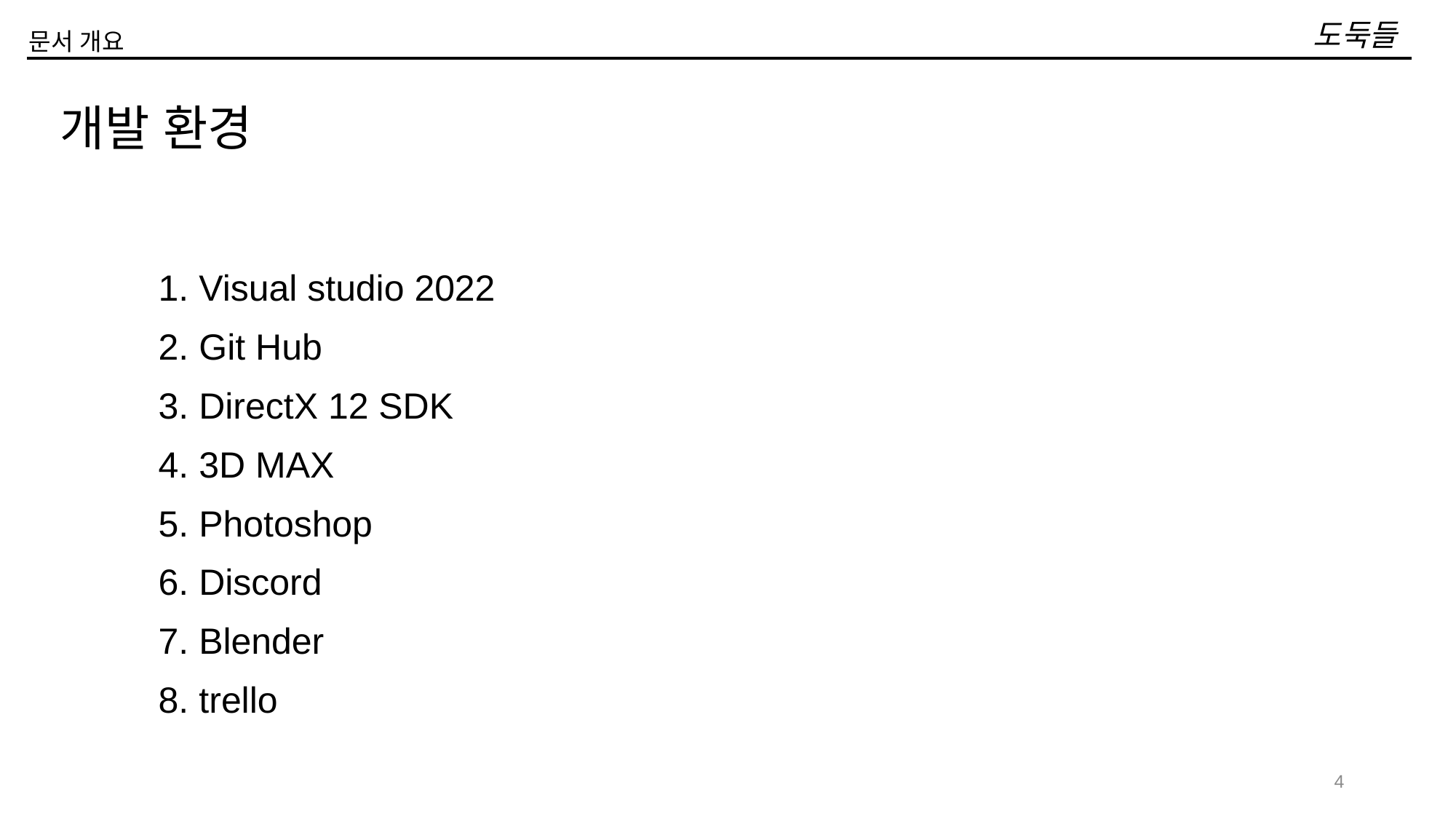

# 도둑들
문서 개요
개발 환경
1. Visual studio 2022
2. Git Hub
3. DirectX 12 SDK
4. 3D MAX
5. Photoshop
6. Discord
7. Blender
8. trello
4